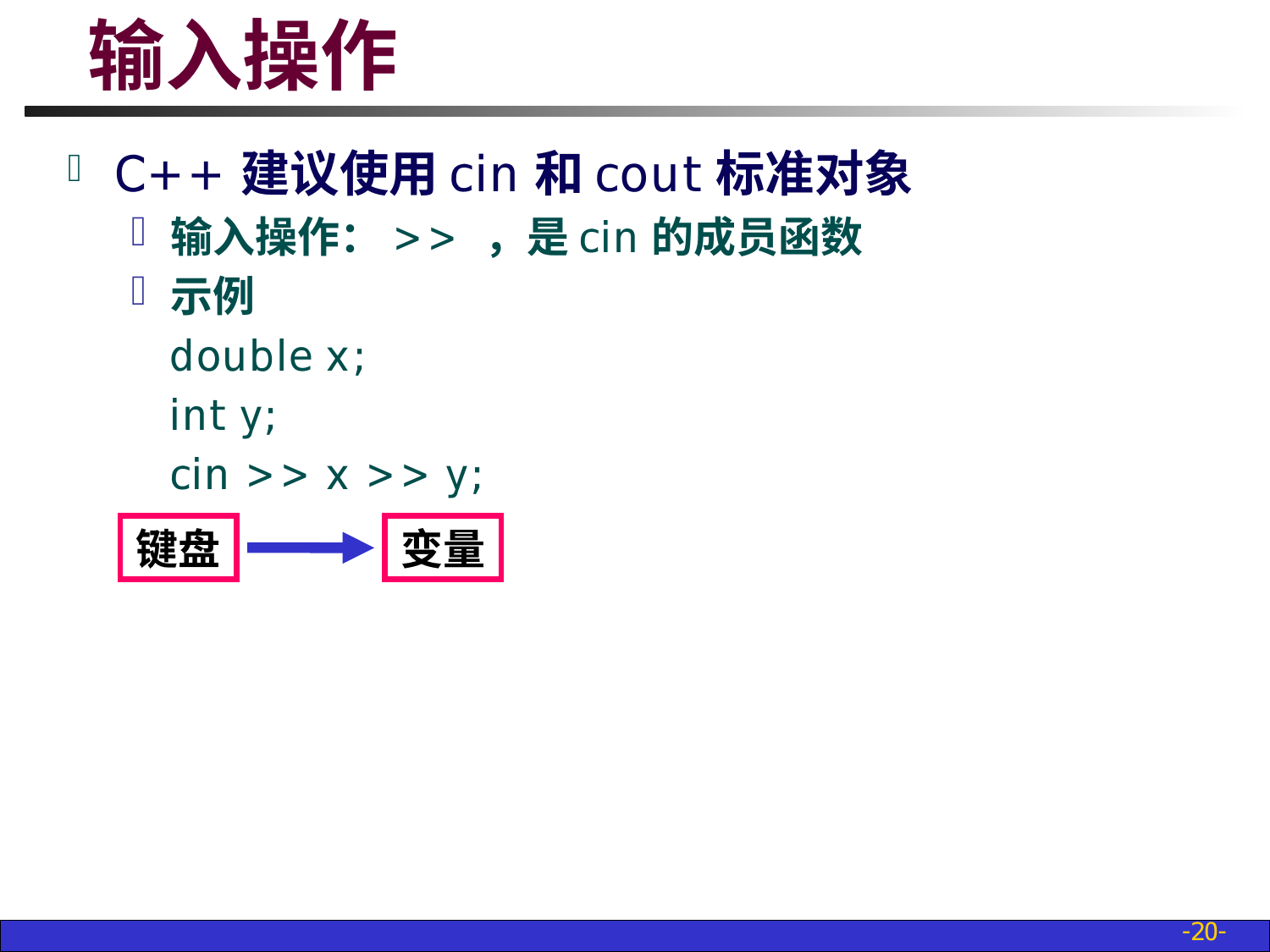

# 输入操作
C++建议使用cin和cout标准对象
输入操作：>> ，是cin的成员函数
示例
	double x;
	int y;
	cin >> x >> y;
键盘
变量

-20-